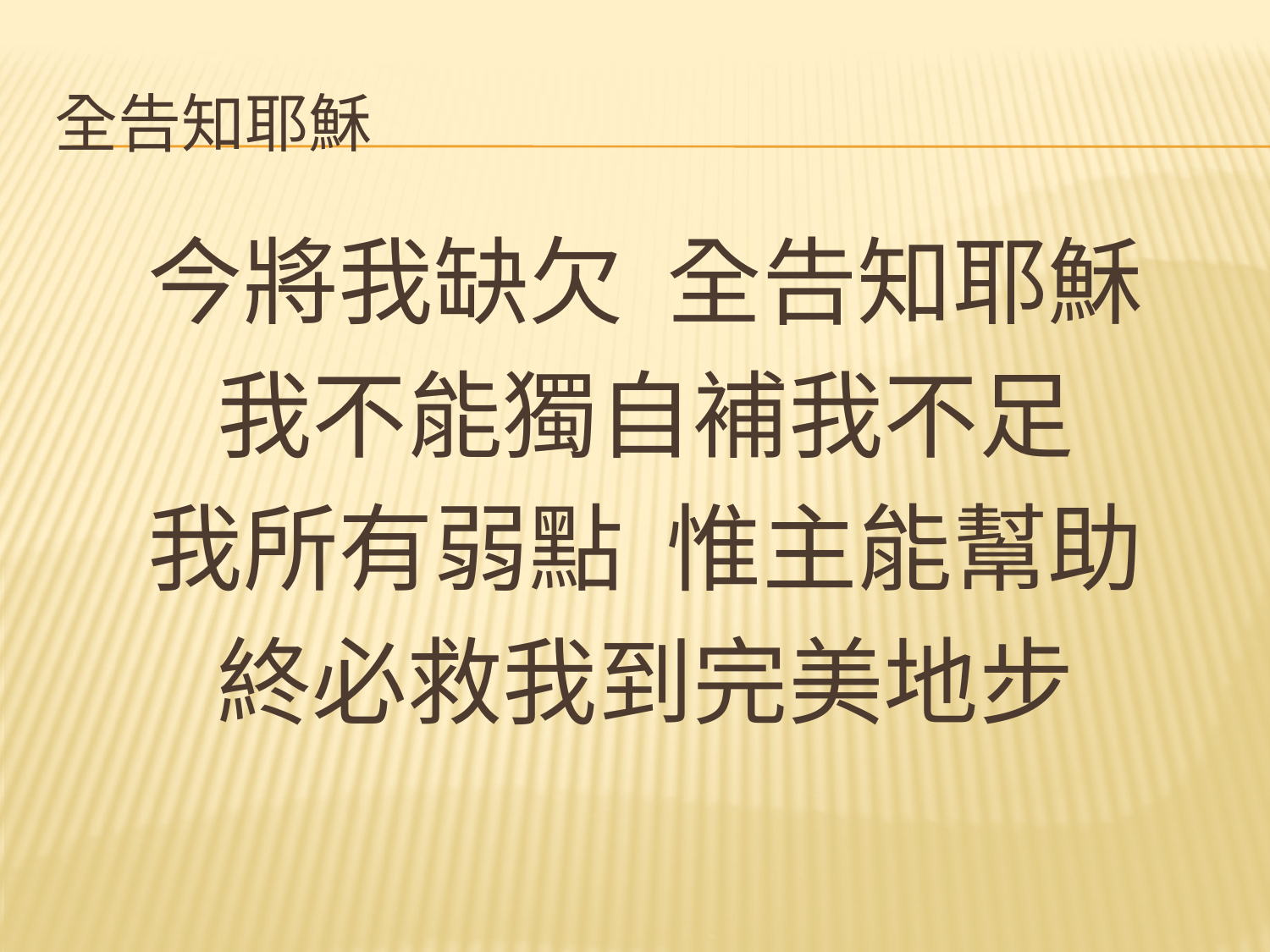

# 全告知耶穌
今將我缺欠  全告知耶穌
我不能獨自補我不足
我所有弱點  惟主能幫助
終必救我到完美地步